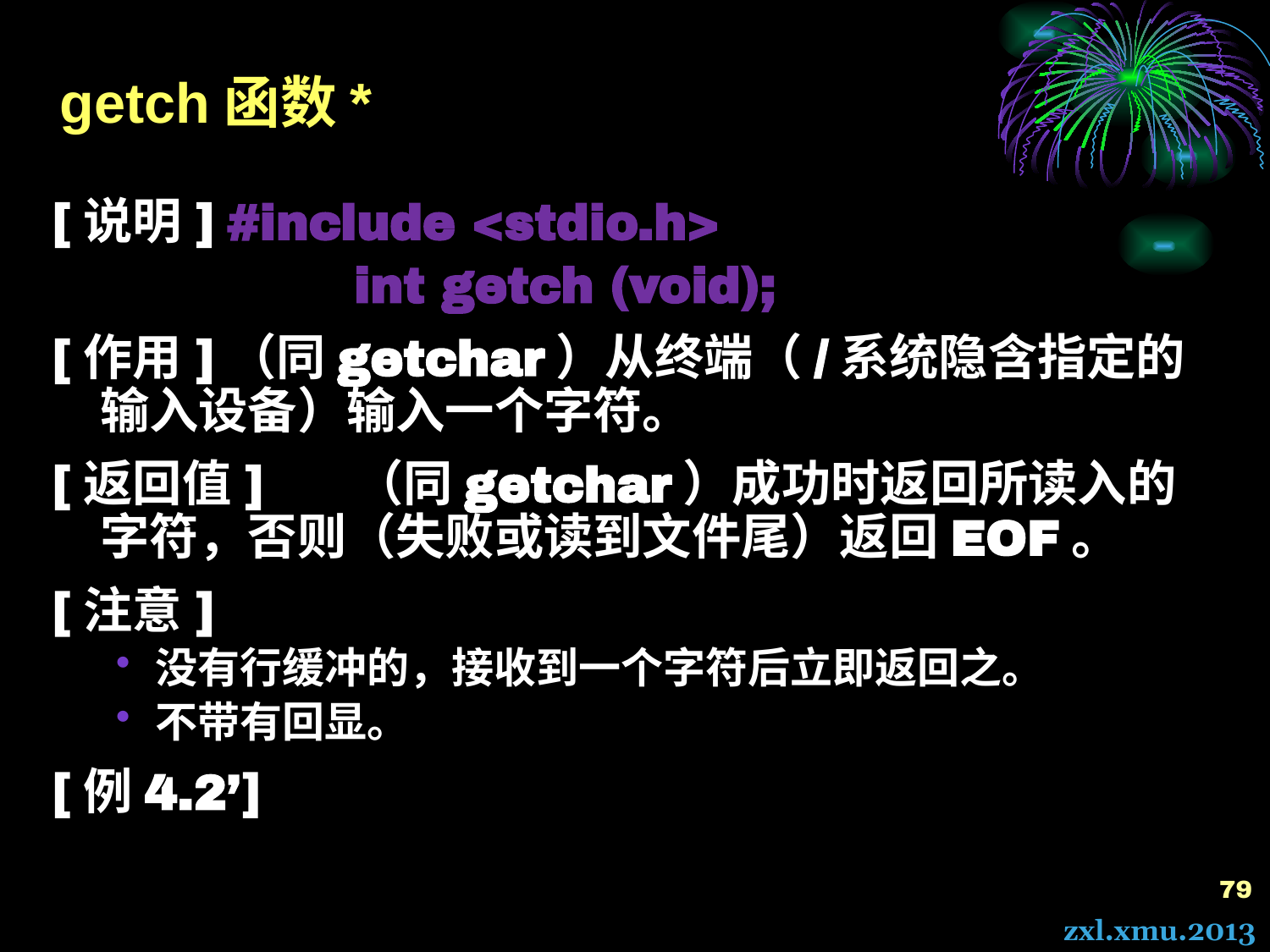

# getch函数*
[说明]	#include <stdio.h>
		　　	int getch (void);
[作用]	（同getchar）从终端（/系统隐含指定的输入设备）输入一个字符。
[返回值] 	（同getchar）成功时返回所读入的字符，否则（失败或读到文件尾）返回EOF。
[注意]
没有行缓冲的，接收到一个字符后立即返回之。
不带有回显。
[例4.2’]
79